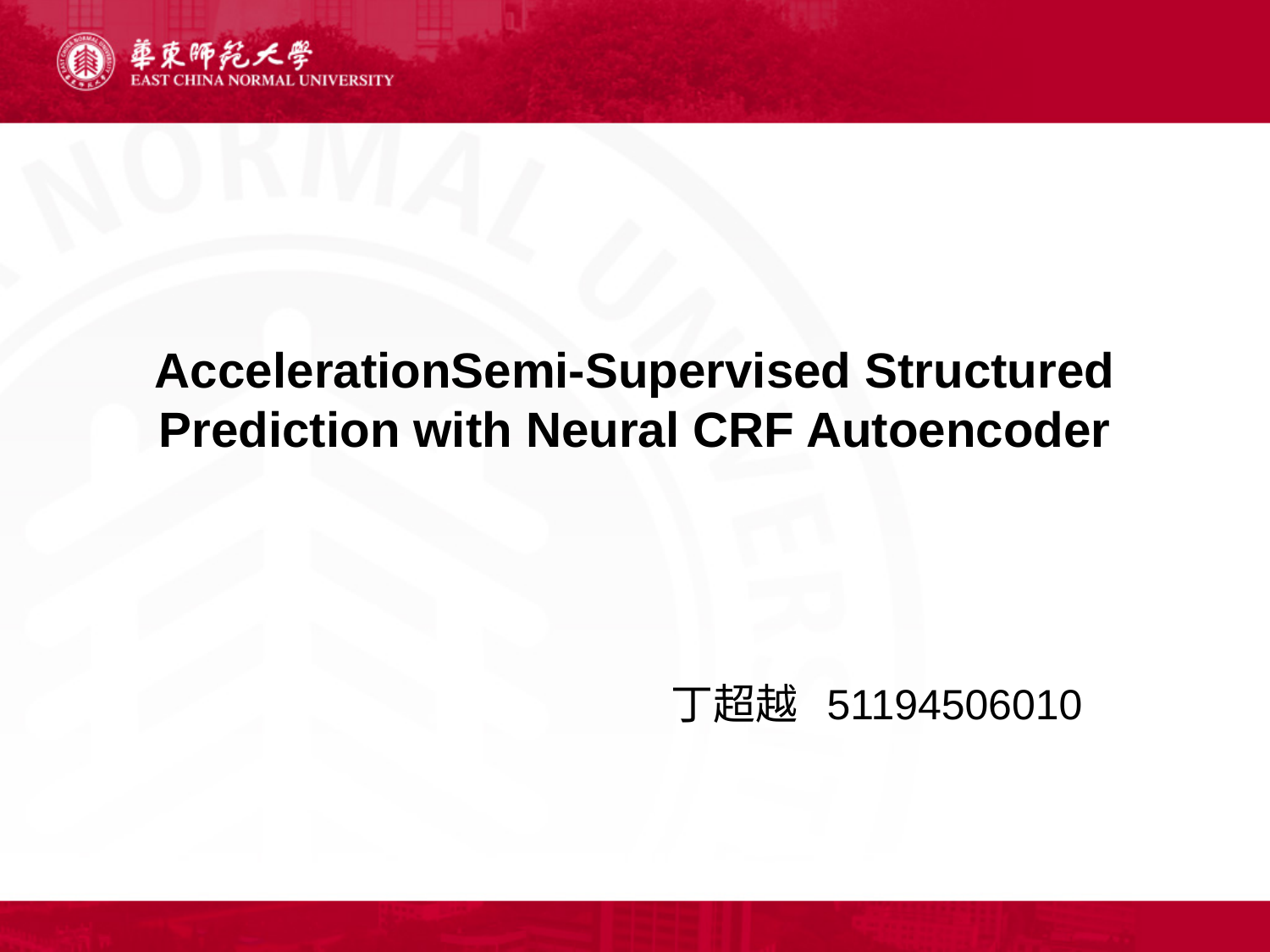

# AccelerationSemi-Supervised Structured Prediction with Neural CRF Autoencoder
丁超越  51194506010